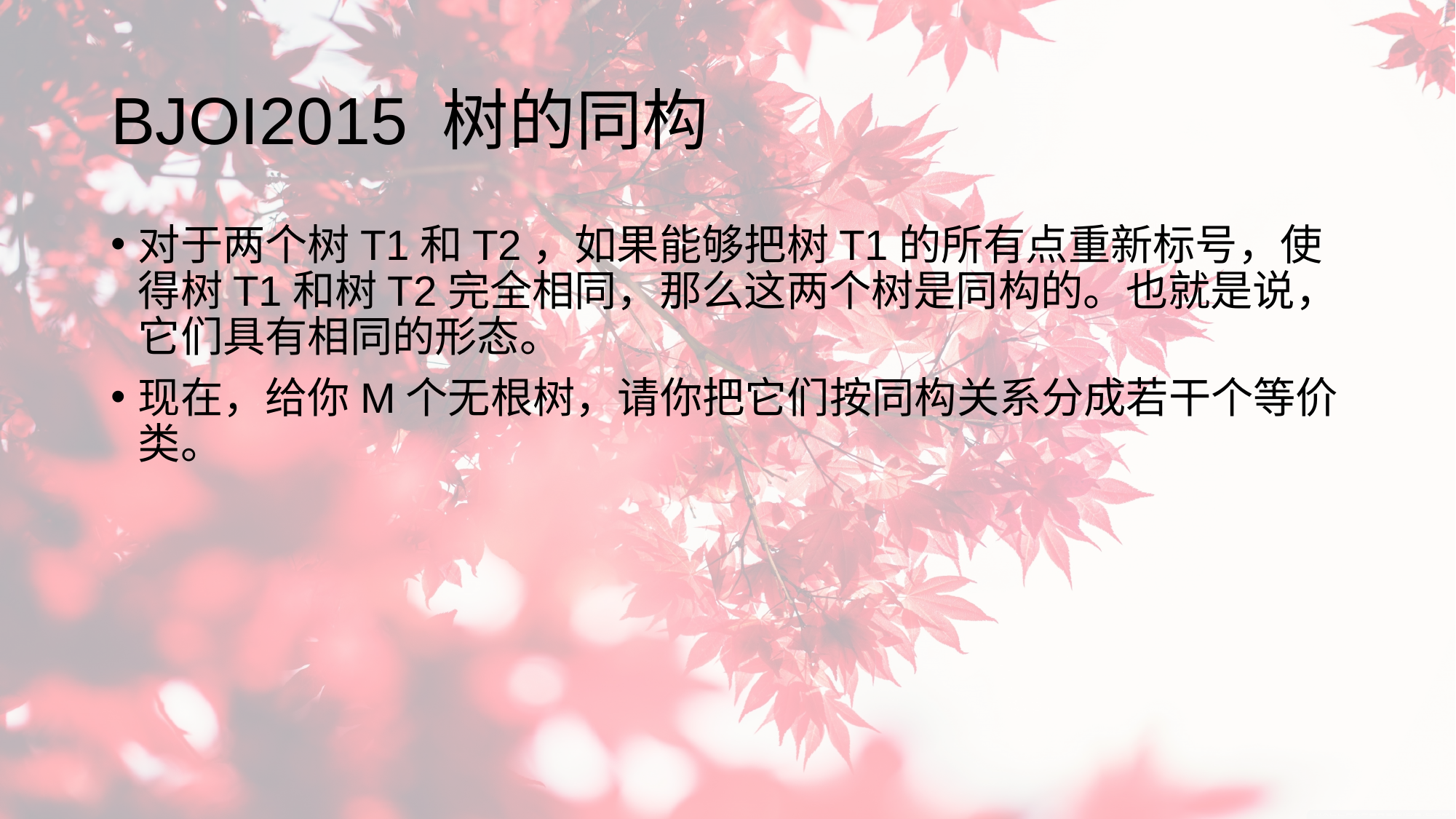

# BJOI2015 树的同构
对于两个树T1和T2，如果能够把树T1的所有点重新标号，使得树T1和树T2完全相同，那么这两个树是同构的。也就是说，它们具有相同的形态。
现在，给你M个无根树，请你把它们按同构关系分成若干个等价类。